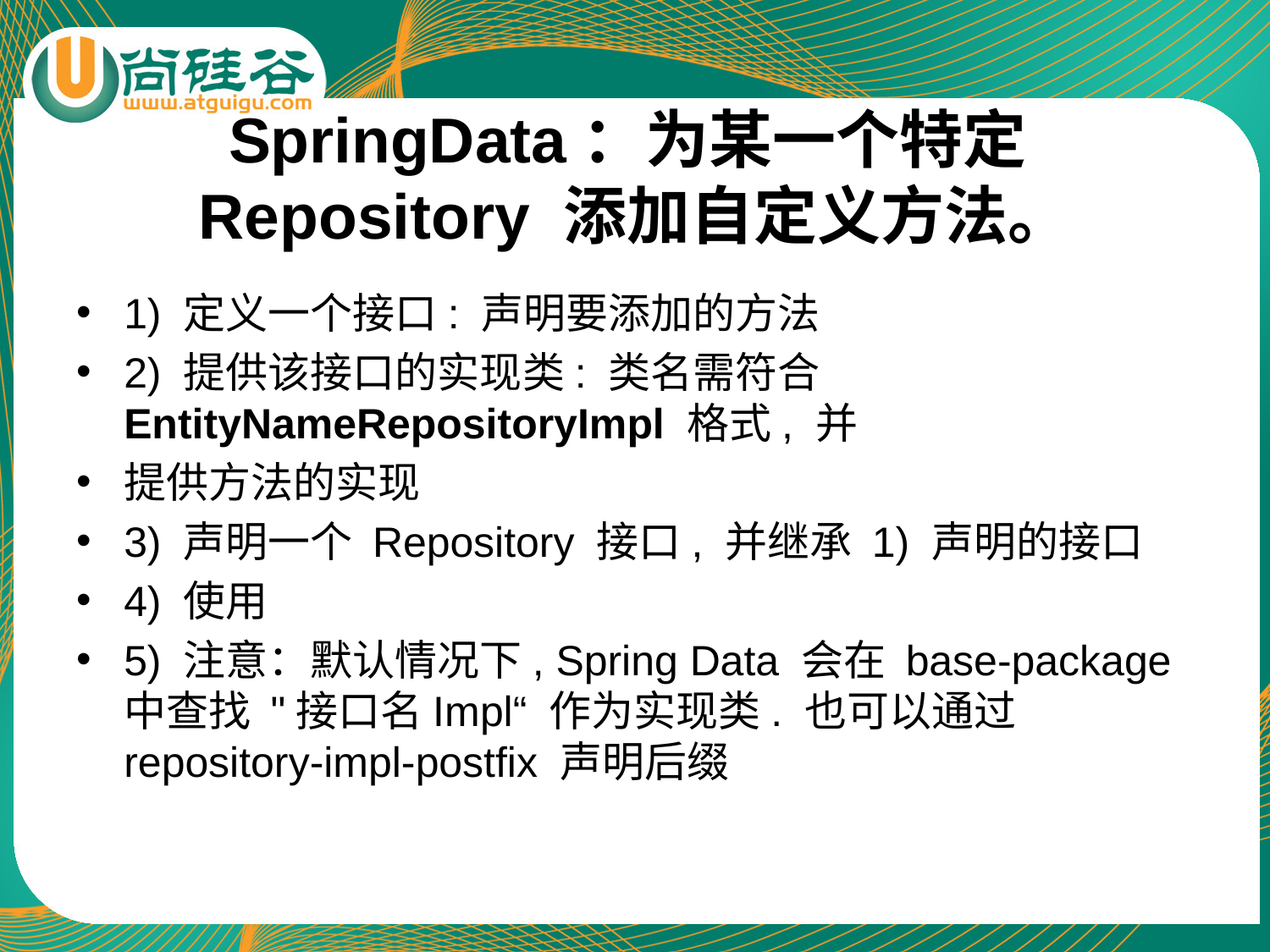

# SpringData：为某一个特定  Repository 添加自定义方法。
1) 定义一个接口: 声明要添加的方法
2) 提供该接口的实现类: 类名需符合 EntityNameRepositoryImpl 格式, 并
提供方法的实现
3) 声明一个 Repository 接口, 并继承 1) 声明的接口
4) 使用
5) 注意：默认情况下, Spring Data 会在 base-package 中查找 "接口名Impl“ 作为实现类. 也可以通过 repository-impl-postfix 声明后缀